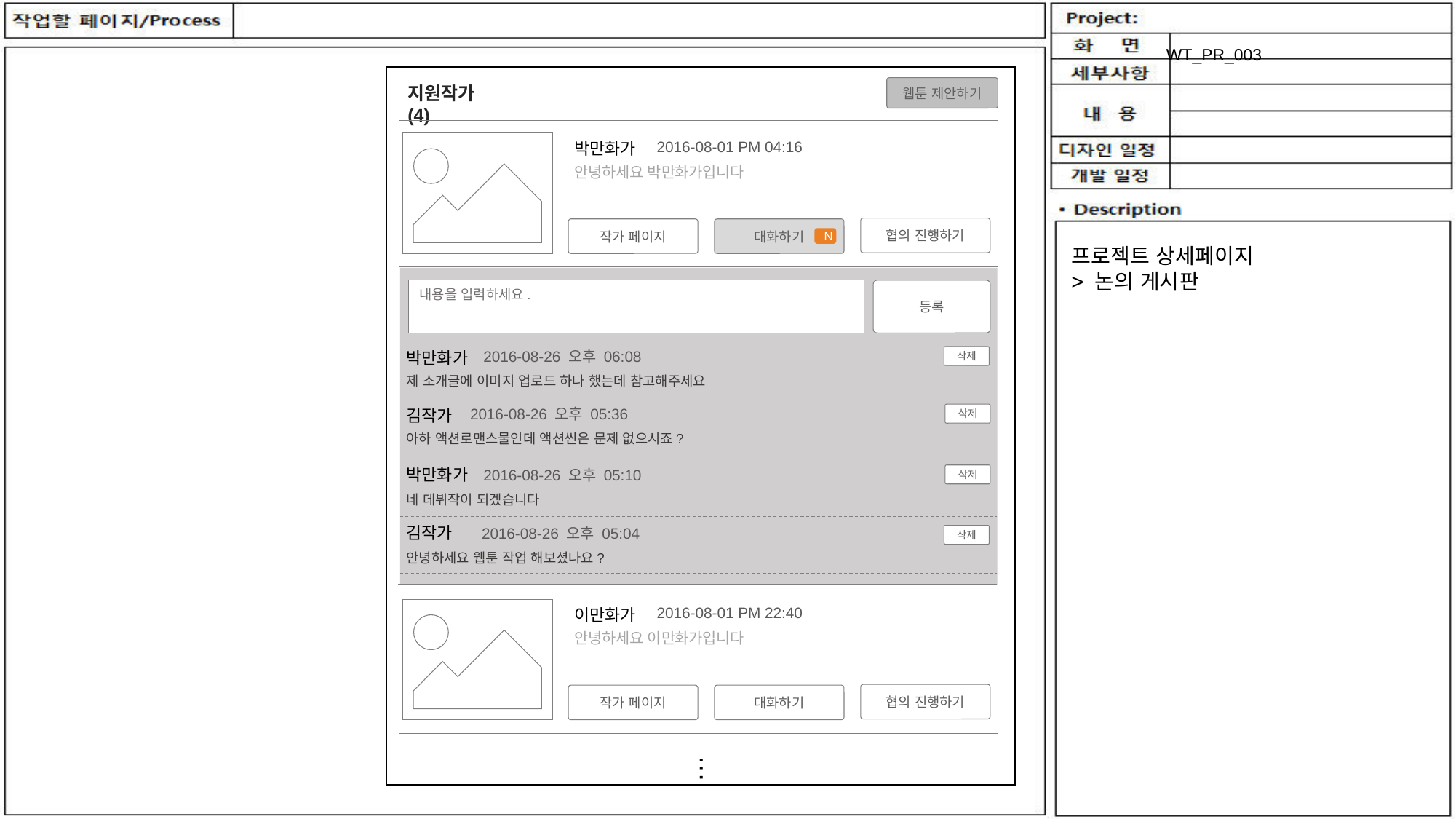

WT_PR_003

지원작가 (4)
웹툰 제안하기
2016-08-01 PM 04:16
박만화가

안녕하세요 박만화가입니다
협의 진행하기
작가 페이지
대화하기
N
프로젝트 상세페이지
> 논의 게시판

내용을 입력하세요.
등록
2016-08-26 오후 06:08
박만화가
삭제
제 소개글에 이미지 업로드 하나 했는데 참고해주세요
2016-08-26 오후 05:36
김작가
삭제
아하 액션로맨스물인데 액션씬은 문제 없으시죠?

박만화가
2016-08-26 오후 05:10
삭제
네 데뷔작이 되겠습니다
김작가
2016-08-26 오후 05:04
삭제
안녕하세요 웹툰 작업 해보셨나요?
2016-08-01 PM 22:40
이만화가

안녕하세요 이만화가입니다
협의 진행하기
작가 페이지
대화하기
…